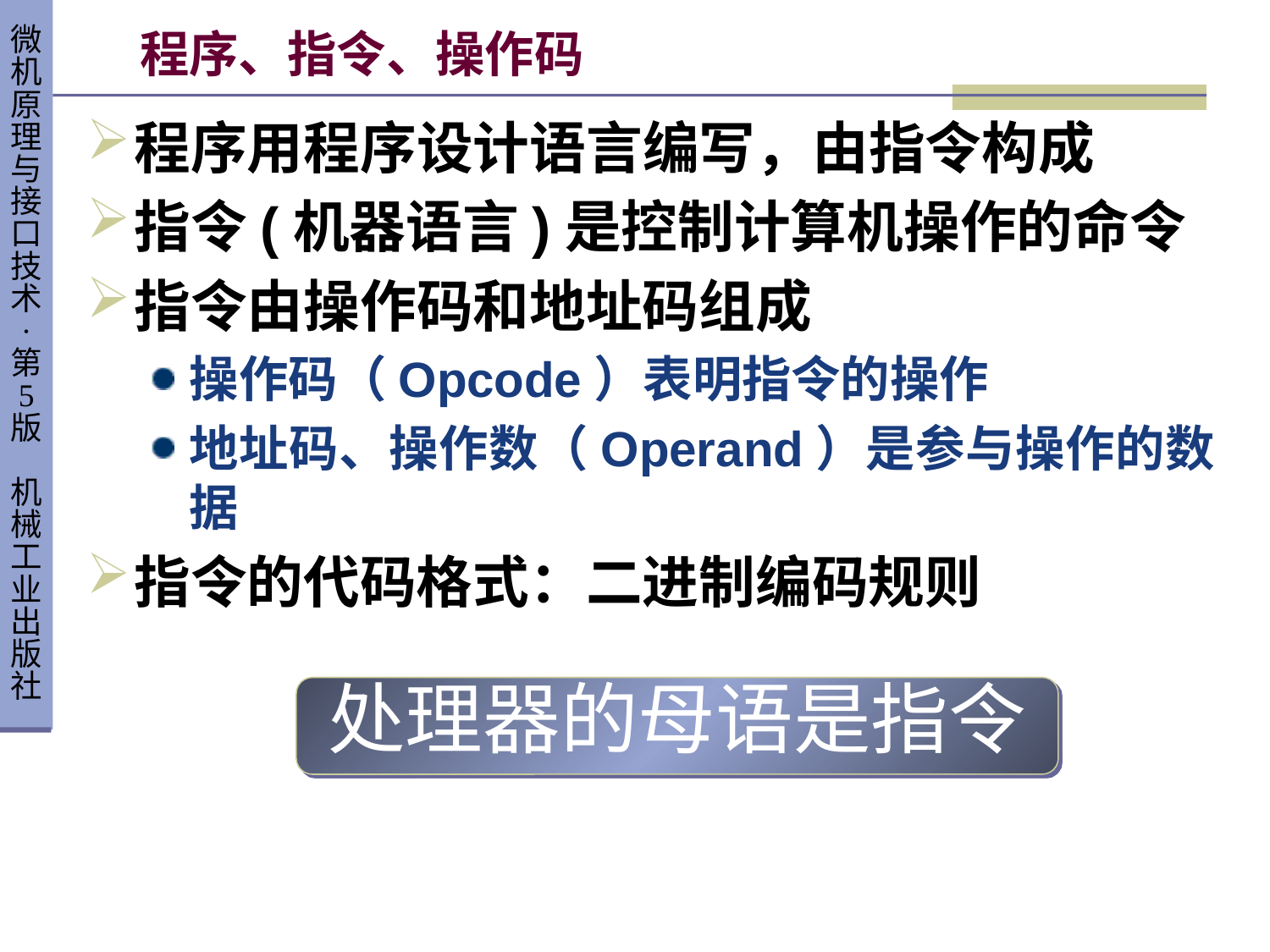

# 程序、指令、操作码
程序用程序设计语言编写，由指令构成
指令(机器语言)是控制计算机操作的命令
指令由操作码和地址码组成
操作码（Opcode）表明指令的操作
地址码、操作数（Operand）是参与操作的数据
指令的代码格式：二进制编码规则
处理器的母语是指令